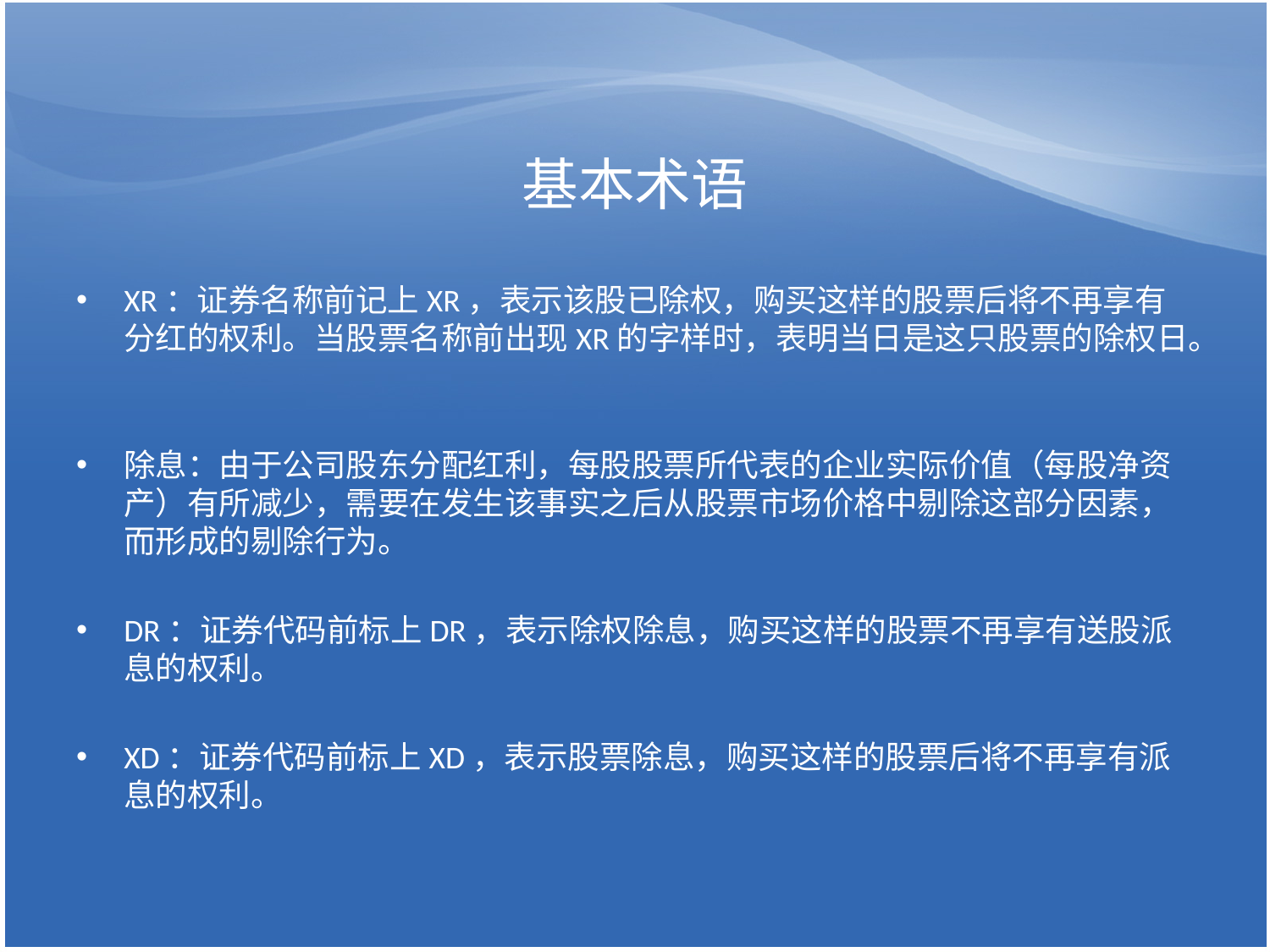

# 基本术语
XR：证券名称前记上XR，表示该股已除权，购买这样的股票后将不再享有分红的权利。当股票名称前出现XR的字样时，表明当日是这只股票的除权日。

除息：由于公司股东分配红利，每股股票所代表的企业实际价值（每股净资产）有所减少，需要在发生该事实之后从股票市场价格中剔除这部分因素，而形成的剔除行为。

DR：证券代码前标上DR，表示除权除息，购买这样的股票不再享有送股派息的权利。

XD：证券代码前标上XD，表示股票除息，购买这样的股票后将不再享有派息的权利。